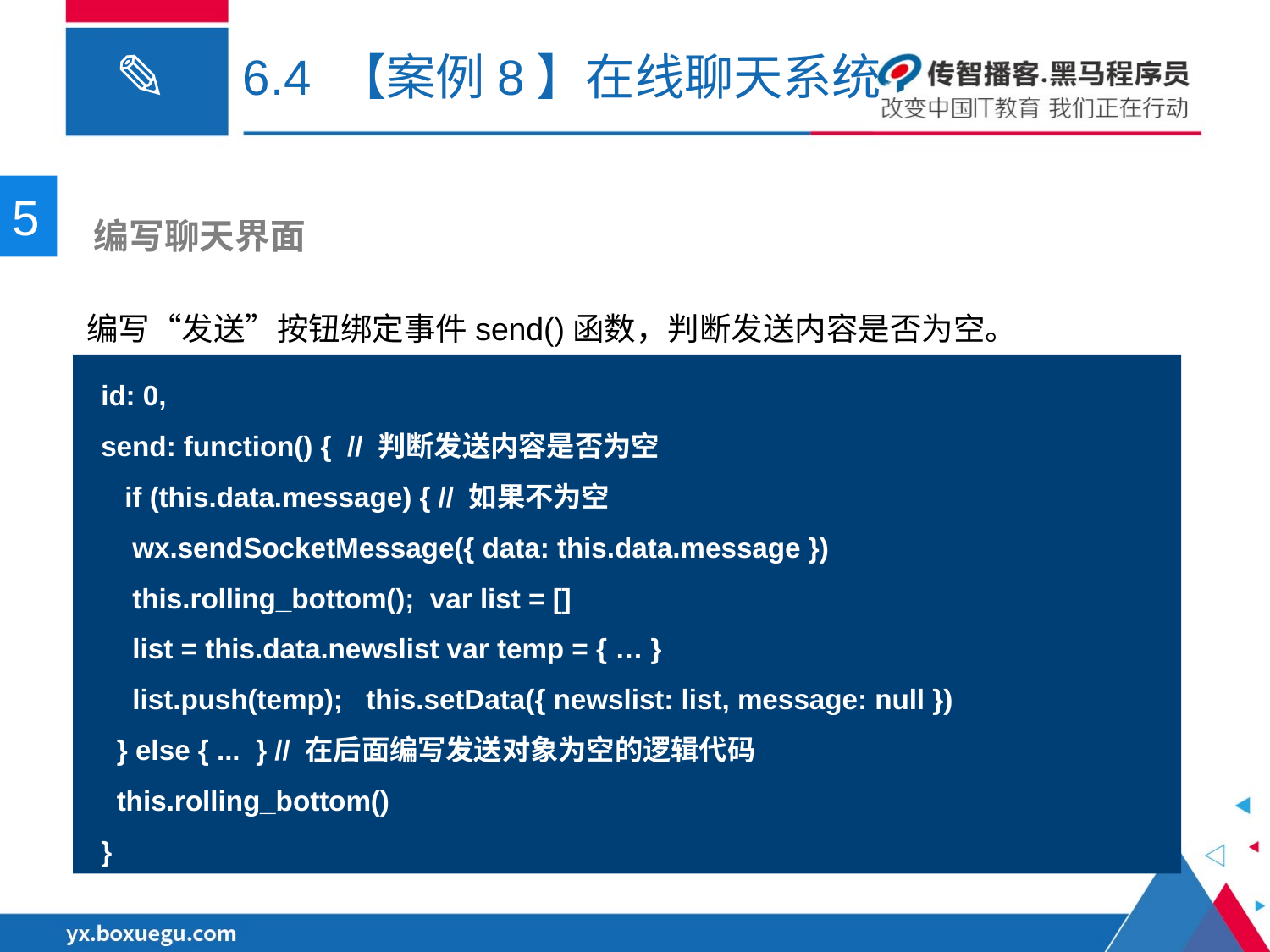

# 6.4 【案例8】在线聊天系统

5
  编写聊天界面
编写“发送”按钮绑定事件send()函数，判断发送内容是否为空。
  id: 0,
  send: function() {  // 判断发送内容是否为空
     if (this.data.message) { // 如果不为空
      wx.sendSocketMessage({ data: this.data.message })
      this.rolling_bottom();  var list = []
      list = this.data.newslist var temp = { … }
      list.push(temp);   this.setData({ newslist: list, message: null })
    } else { ...  } // 在后面编写发送对象为空的逻辑代码
    this.rolling_bottom()
  }